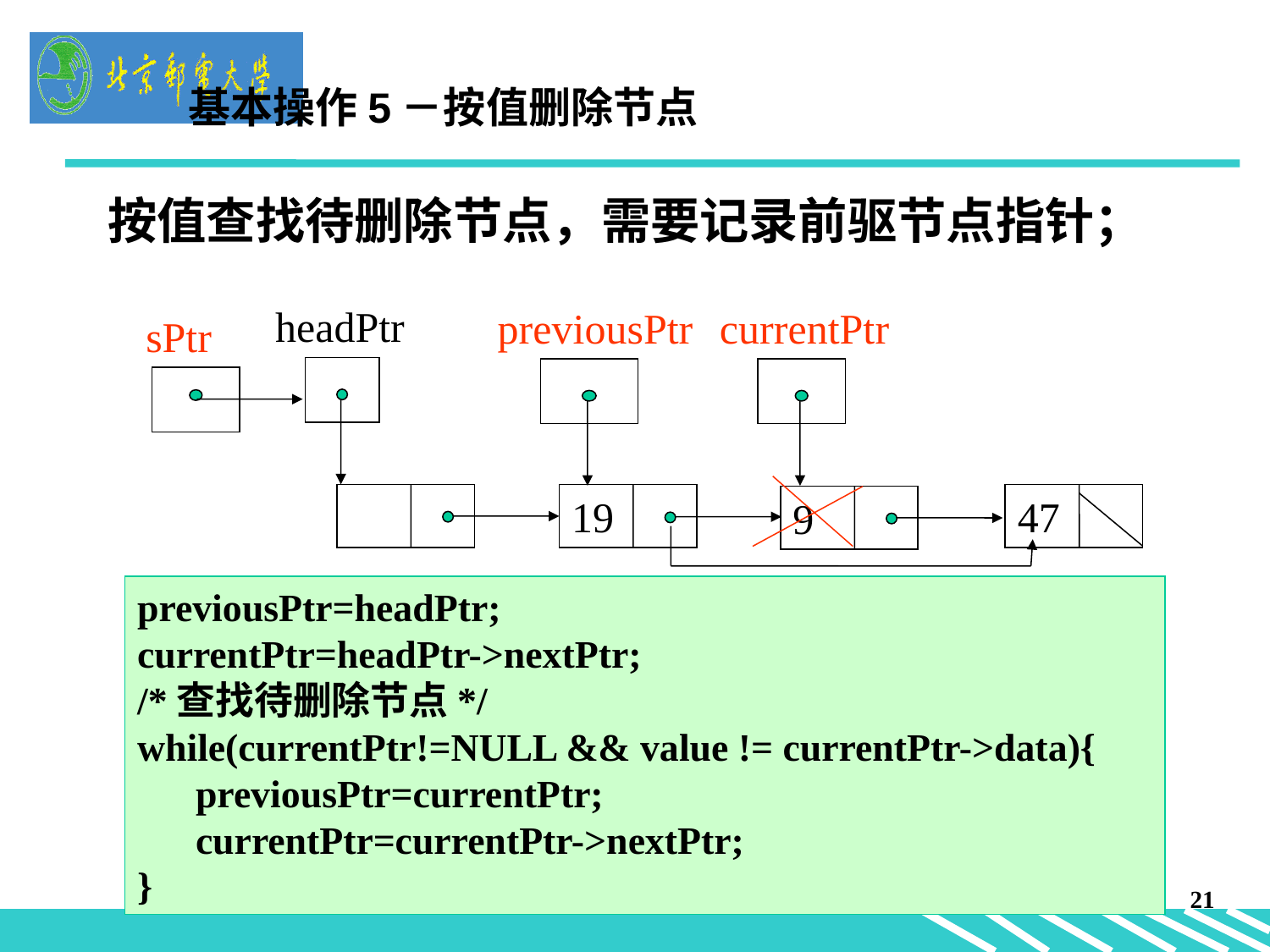

基本操作5－按值删除节点
按值查找待删除节点，需要记录前驱节点指针；
headPtr

previousPtr

currentPtr

   sPtr

19

47

9

previousPtr=headPtr;
currentPtr=headPtr->nextPtr;
/*查找待删除节点*/
while(currentPtr!=NULL && value != currentPtr->data){
      previousPtr=currentPtr;
      currentPtr=currentPtr->nextPtr;
}
21